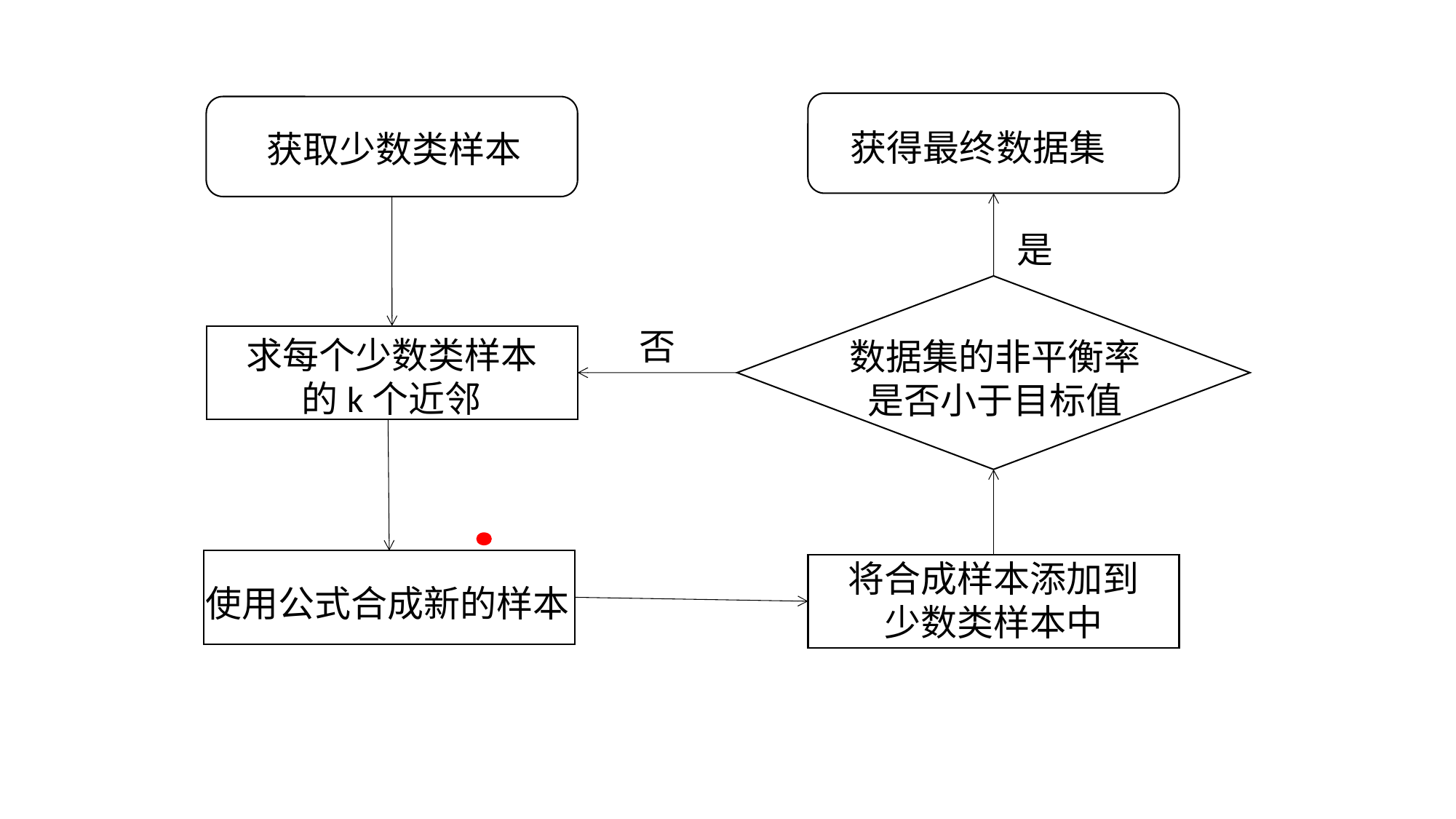

获得最终数据集
获取少数类样本
是

否

求每个少数类样本
的k个近邻
数据集的非平衡率
是否小于目标值

将合成样本添加到
少数类样本中

使用公式合成新的样本